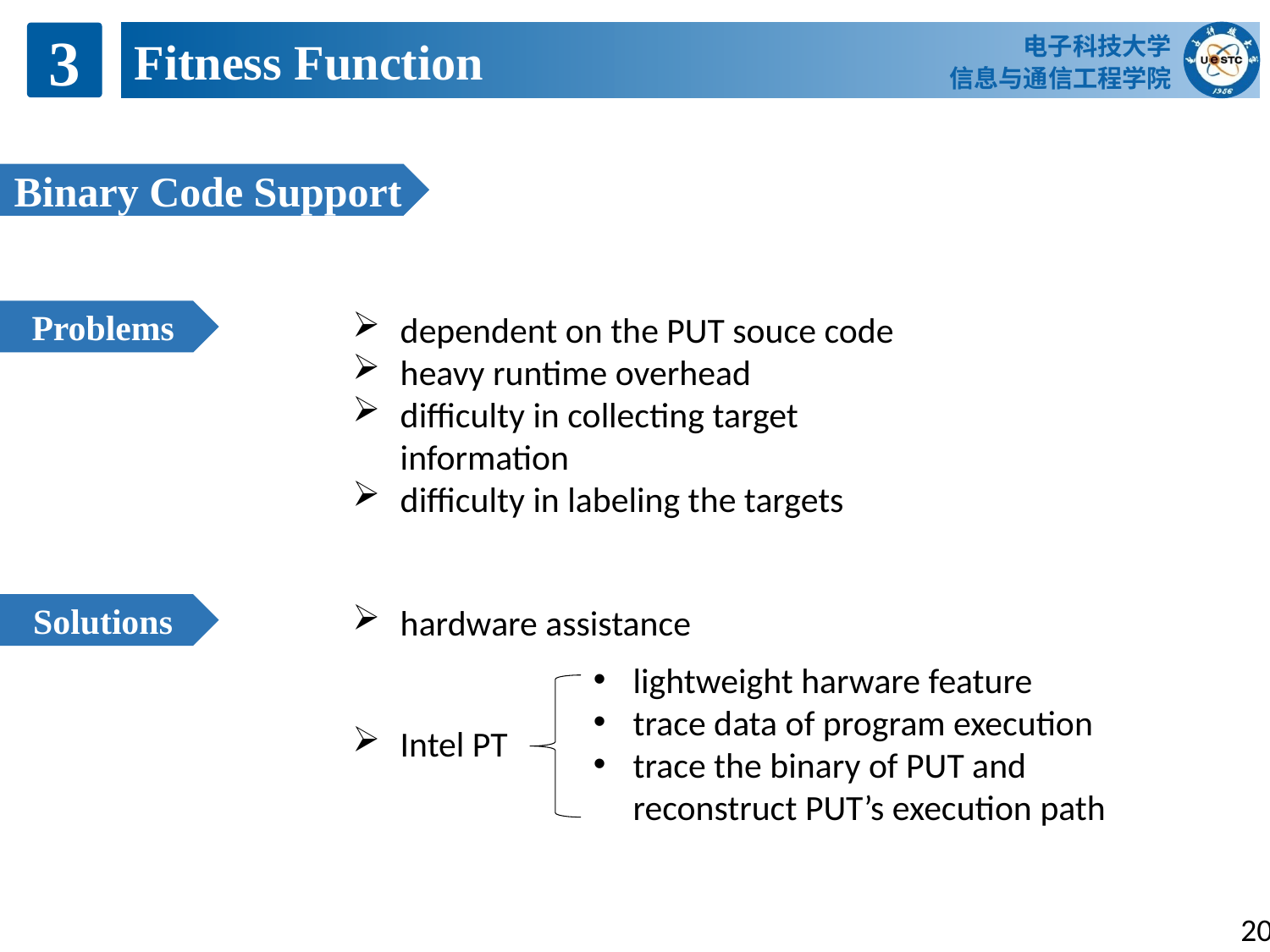

电子科技大学
信息与通信工程学院

3
Fitness Function
Binary Code Support
Problems
dependent on the PUT souce code
heavy runtime overhead
difficulty in collecting target information
difficulty in labeling the targets
Solutions
hardware assistance
lightweight harware feature
trace data of program execution
trace the binary of PUT and reconstruct PUT’s execution path

Intel PT
20